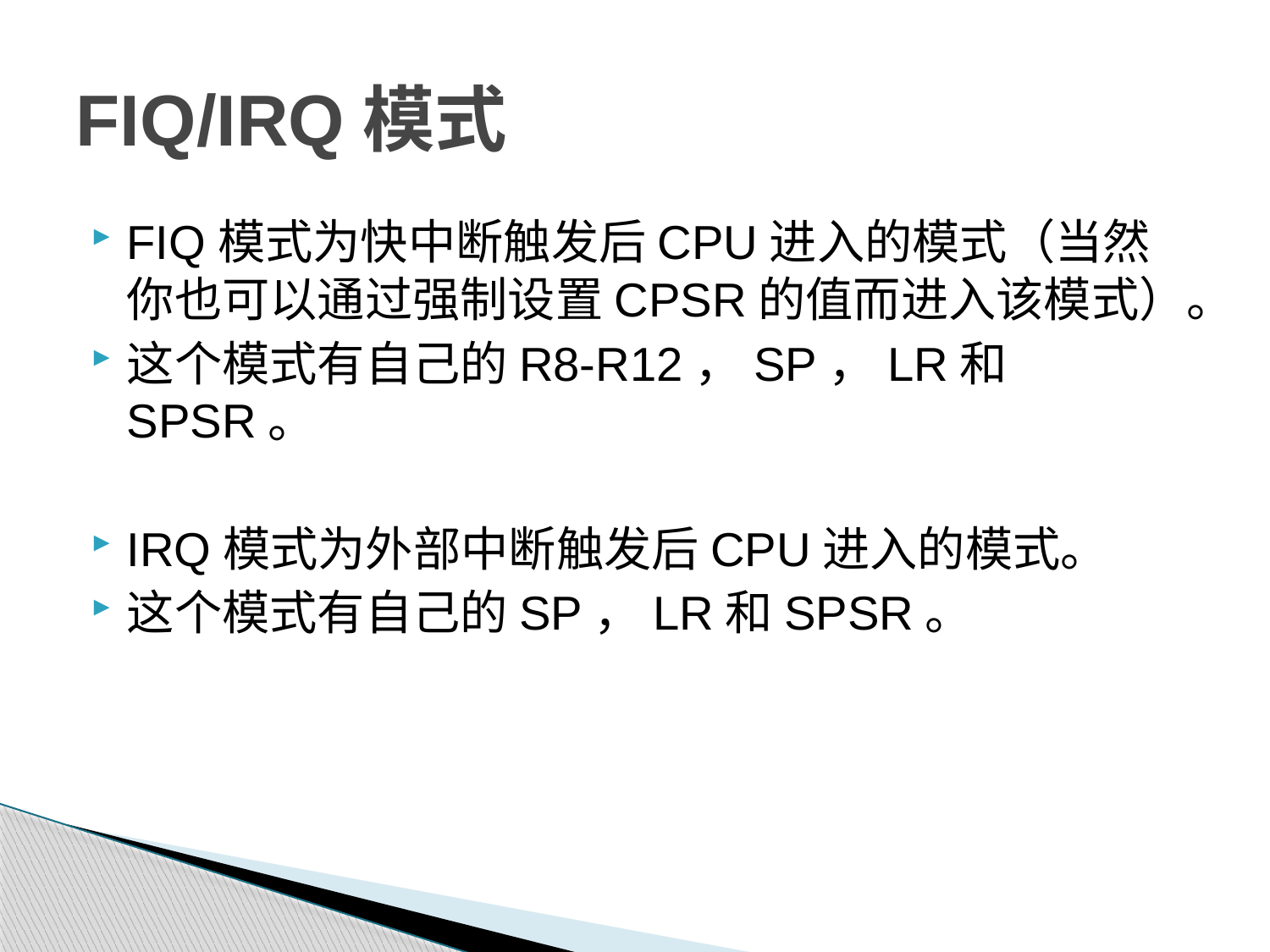

# FIQ/IRQ模式
FIQ模式为快中断触发后CPU进入的模式（当然你也可以通过强制设置CPSR的值而进入该模式）。
这个模式有自己的R8-R12，SP，LR和SPSR。

IRQ模式为外部中断触发后CPU进入的模式。
这个模式有自己的SP，LR和SPSR。